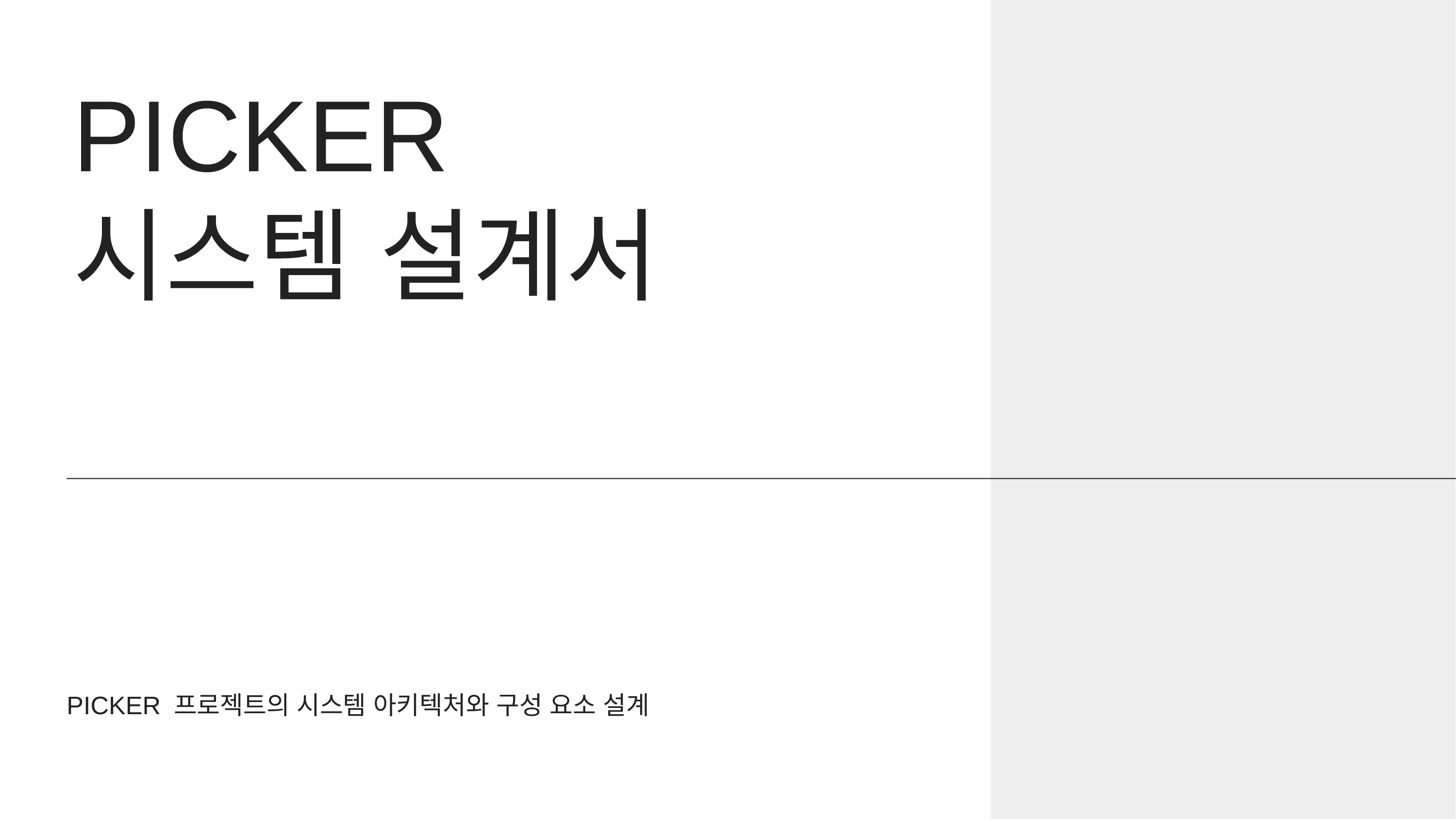

# PICKER 시스템 설계서
PICKER 프로젝트의 시스템 아키텍처와 구성 요소 설계